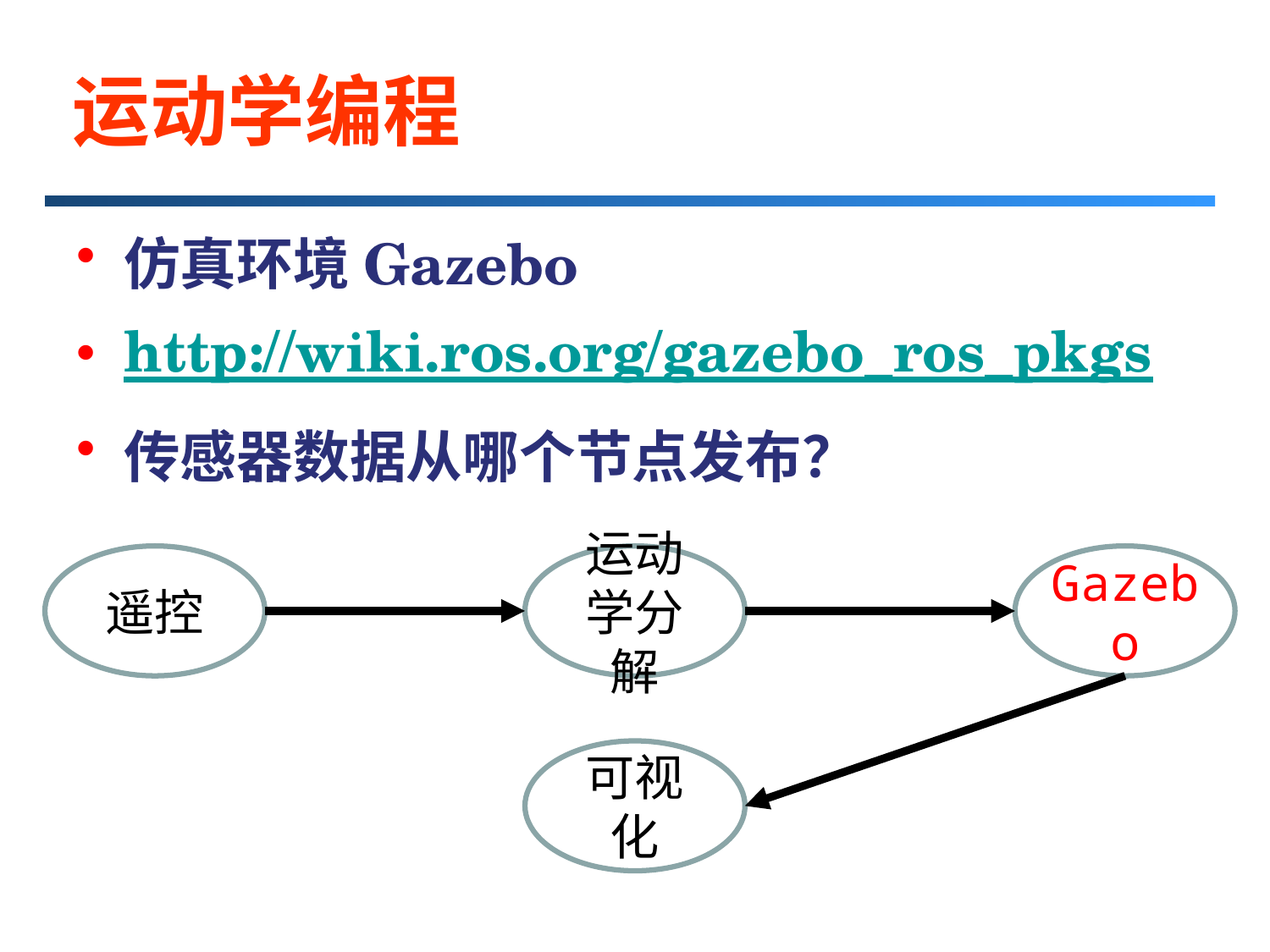

# 运动学编程
仿真环境Gazebo
http://wiki.ros.org/gazebo_ros_pkgs
传感器数据从哪个节点发布？

遥控
运动学分解
Gazebo
可视化